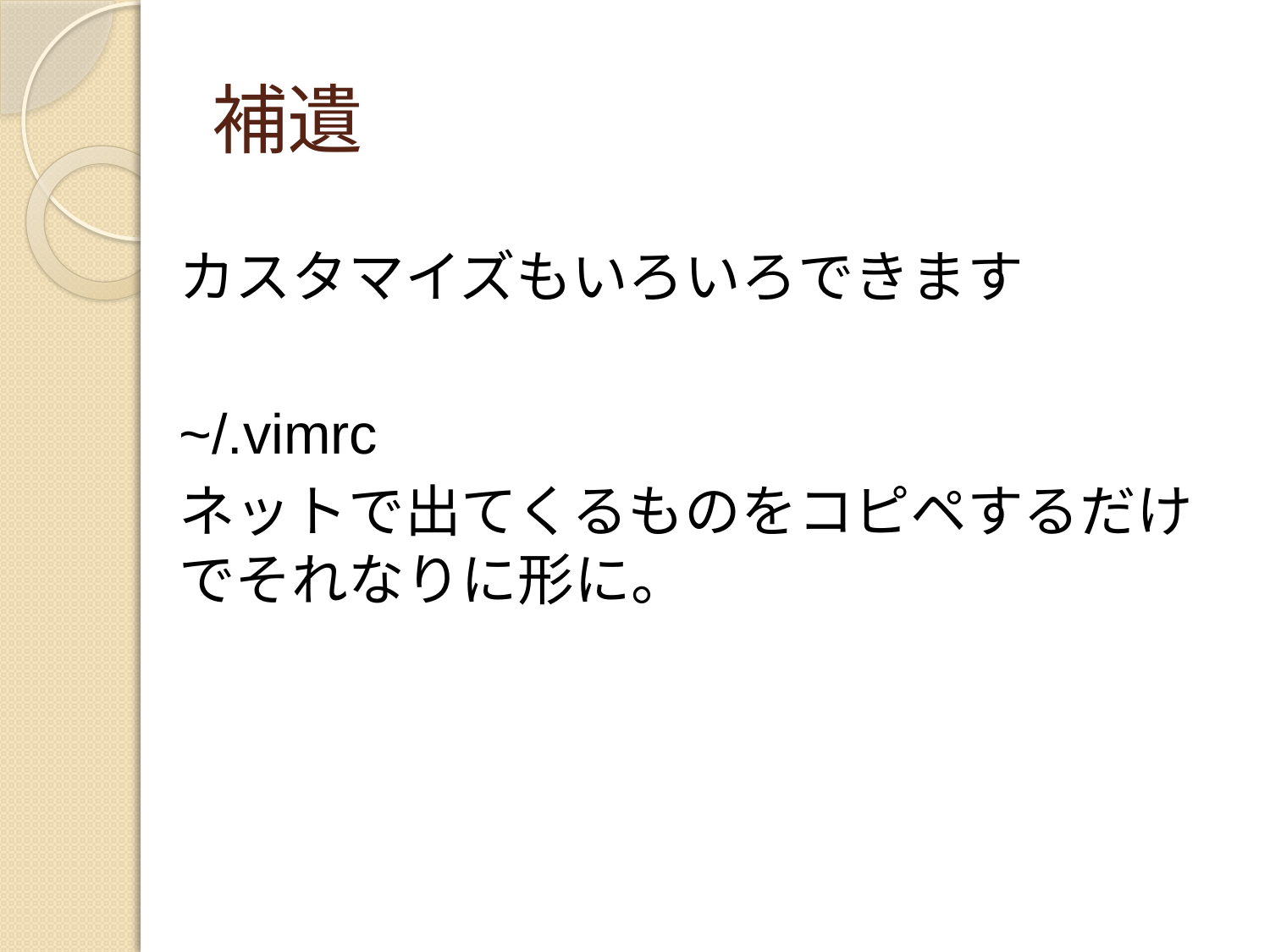

# 補遺

カスタマイズもいろいろできます

~/.vimrc
ネットで出てくるものをコピペするだけでそれなりに形に。